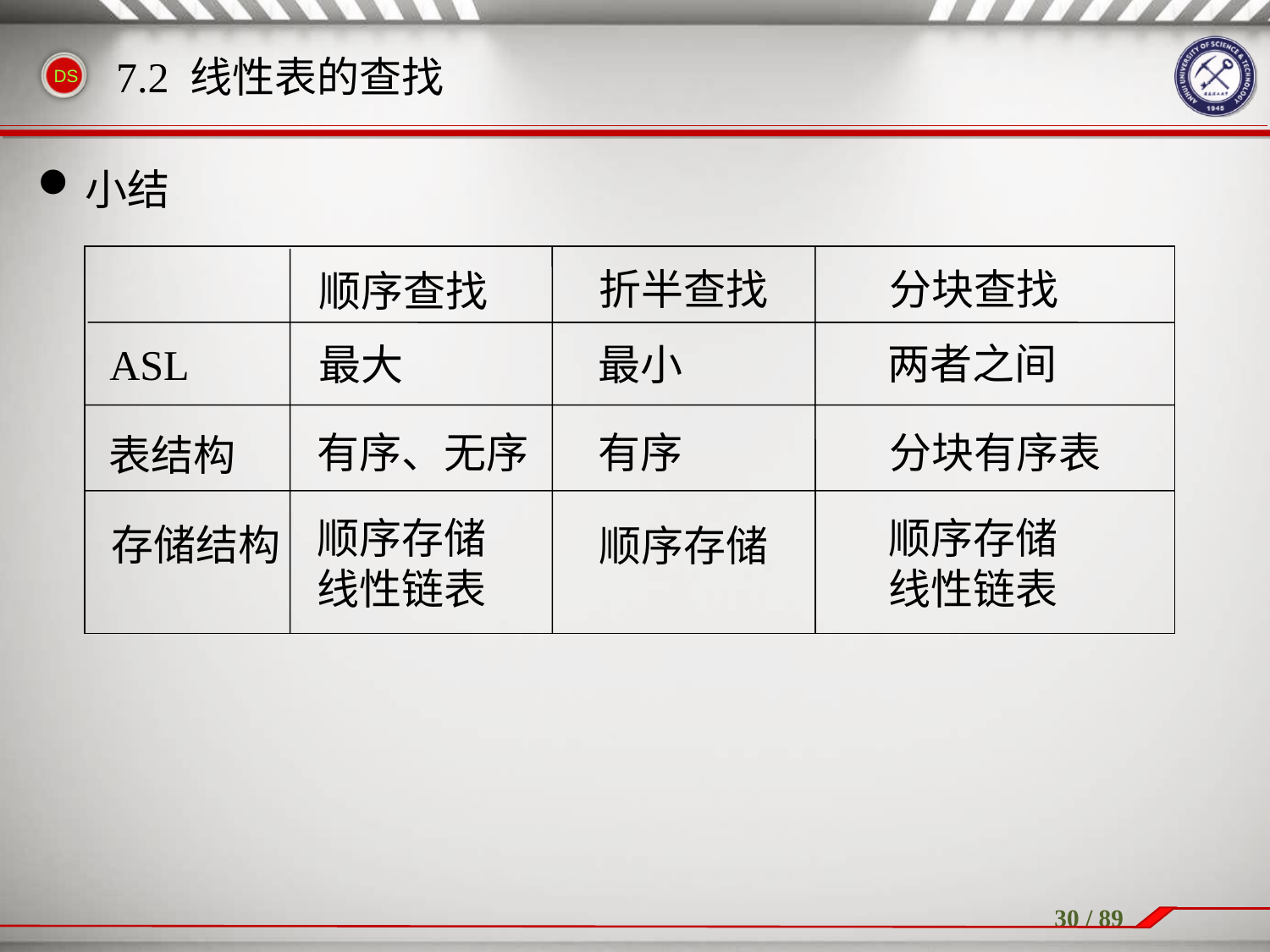

7.2 线性表的查找
小结

折半查找
分块查找
顺序查找

ASL
最大
最小
两者之间

有序、无序
有序
分块有序表
表结构

顺序存储
线性链表
顺序存储
线性链表
存储结构
顺序存储